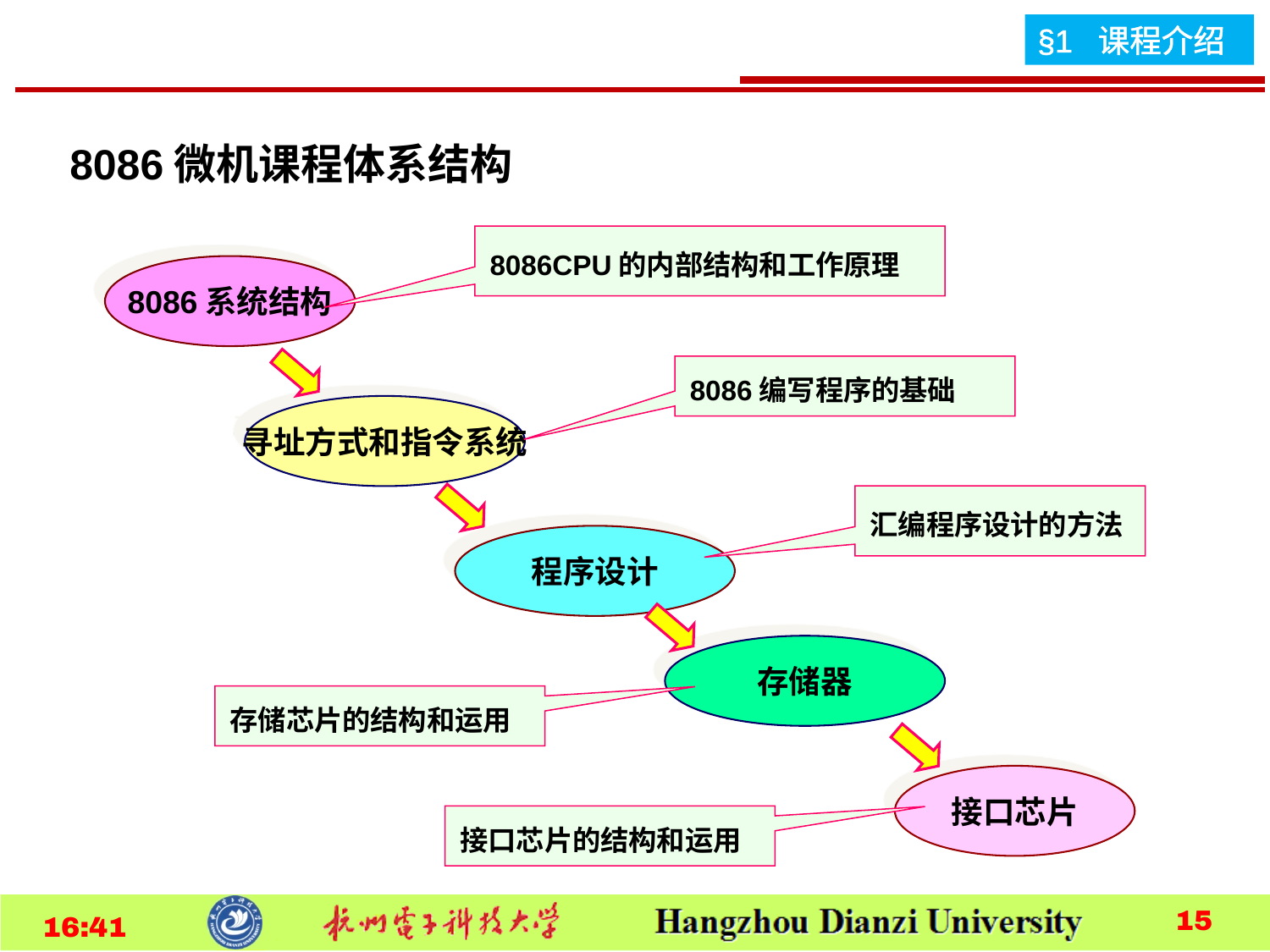

8086微机课程体系结构
8086CPU的内部结构和工作原理
8086系统结构

8086编写程序的基础
寻址方式和指令系统
汇编程序设计的方法

程序设计

存储器
存储芯片的结构和运用

接口芯片
接口芯片的结构和运用